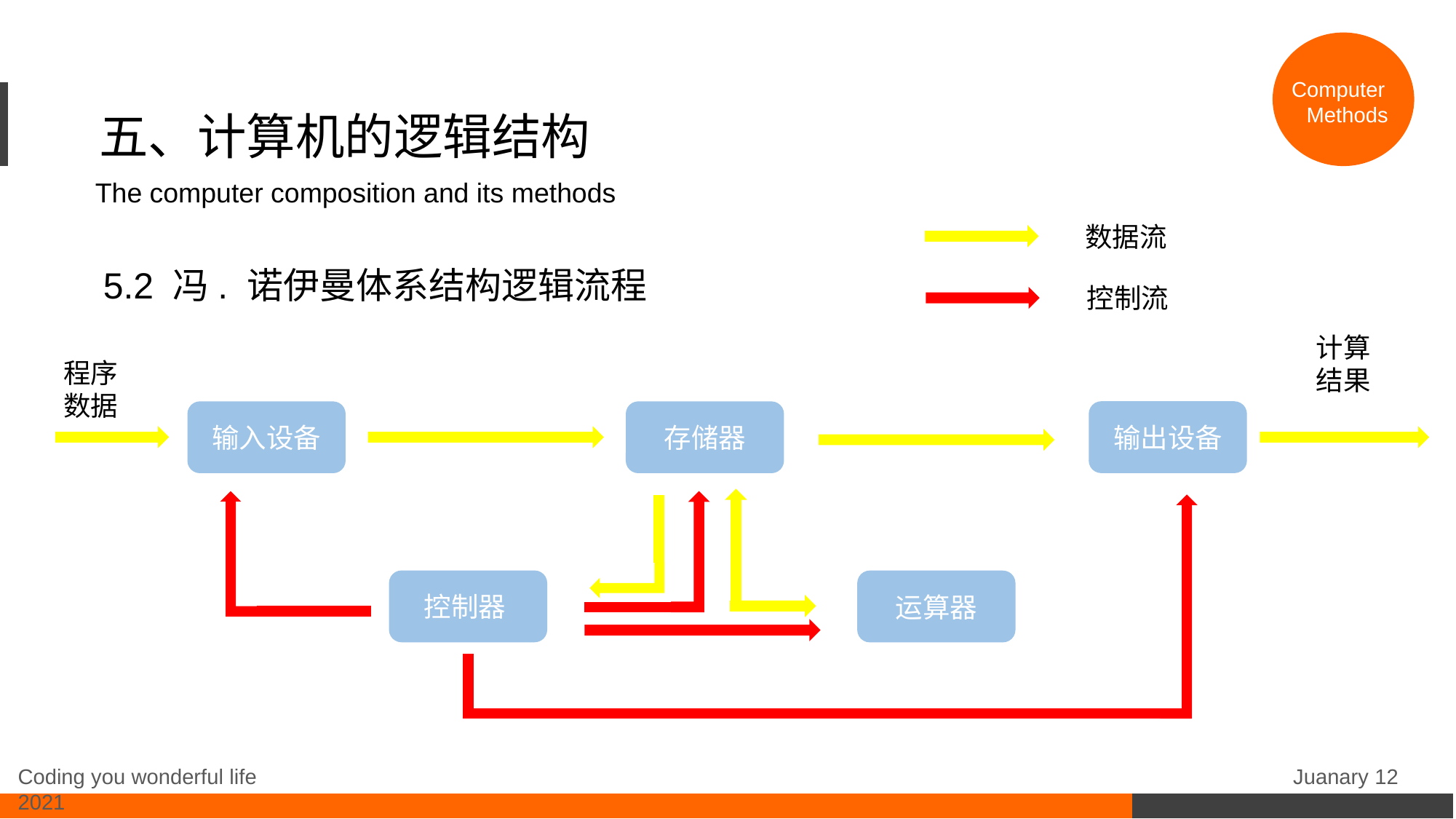

Computer
 Methods

# 五、计算机的逻辑结构
The computer composition and its methods
数据流

控制流

5.2 冯. 诺伊曼体系结构逻辑流程
计算结果
程序
数据
输出设备
输入设备
存储器

控制器
运算器

Coding you wonderful life                                                                                                                                                                             Juanary 12 2021